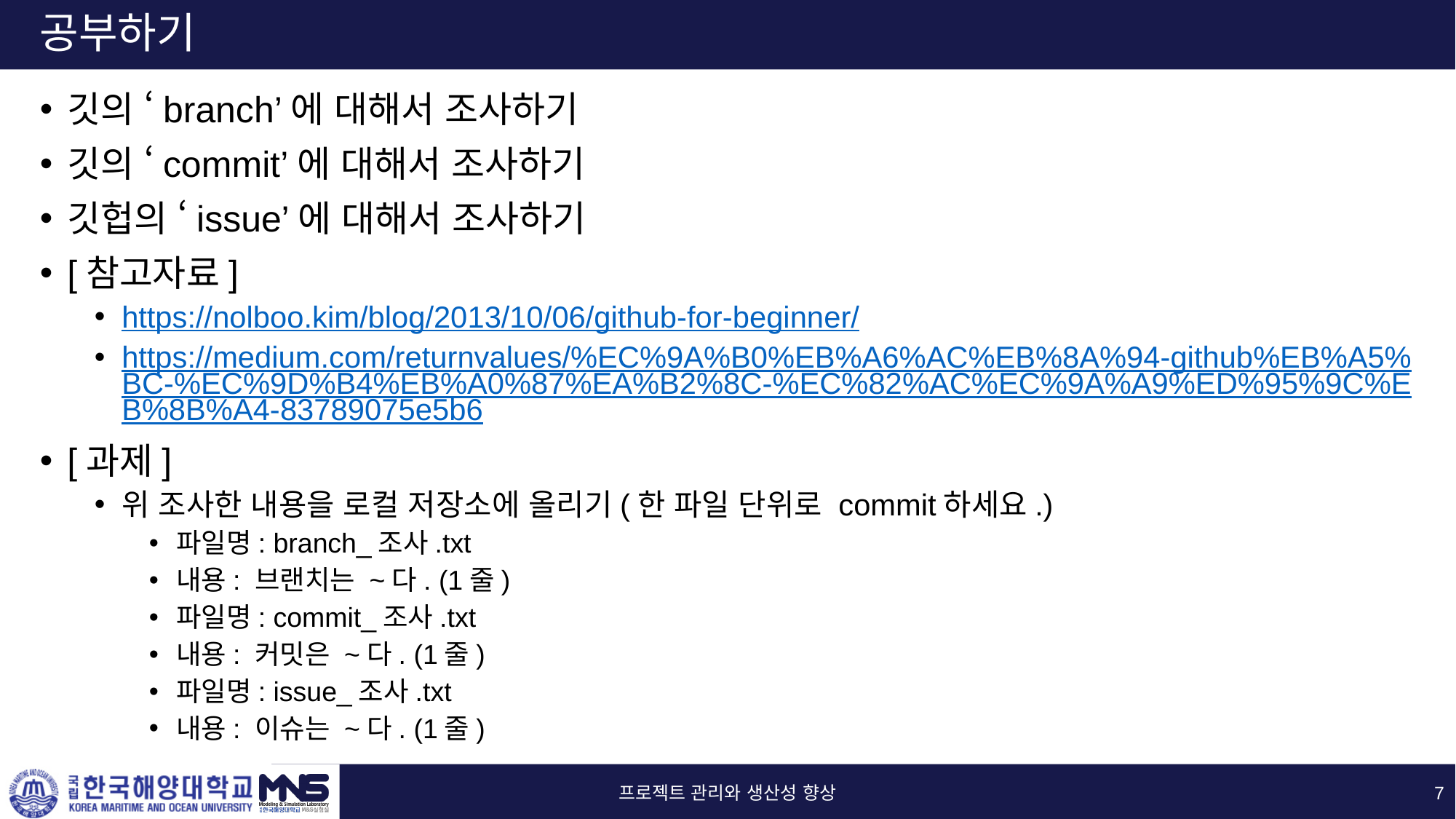

# 공부하기
깃의 ‘branch’에 대해서 조사하기
깃의 ‘commit’에 대해서 조사하기
깃헙의 ‘issue’에 대해서 조사하기
[참고자료]
https://nolboo.kim/blog/2013/10/06/github-for-beginner/
https://medium.com/returnvalues/%EC%9A%B0%EB%A6%AC%EB%8A%94-github%EB%A5%BC-%EC%9D%B4%EB%A0%87%EA%B2%8C-%EC%82%AC%EC%9A%A9%ED%95%9C%EB%8B%A4-83789075e5b6
[과제]
위 조사한 내용을 로컬 저장소에 올리기(한 파일 단위로 commit하세요.)
파일명: branch_조사.txt
내용: 브랜치는 ~다. (1줄)
파일명: commit_조사.txt
내용: 커밋은 ~다. (1줄)
파일명: issue_조사.txt
내용: 이슈는 ~다. (1줄)

프로젝트 관리와 생산성 향상
7